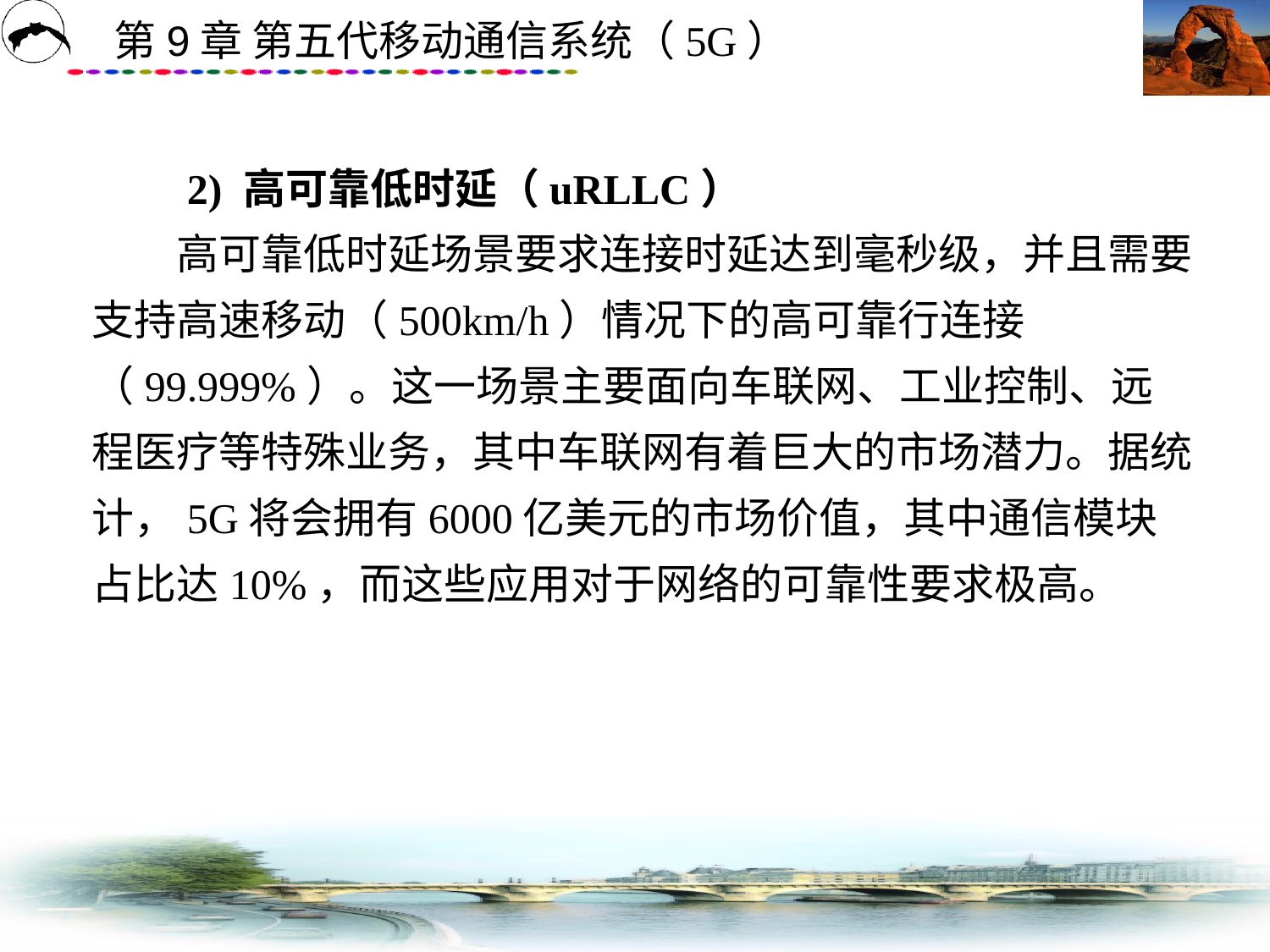

# 2) 高可靠低时延（uRLLC） 　　高可靠低时延场景要求连接时延达到毫秒级，并且需要支持高速移动（500km/h）情况下的高可靠行连接（99.999%）。这一场景主要面向车联网、工业控制、远程医疗等特殊业务，其中车联网有着巨大的市场潜力。据统计，5G将会拥有6000亿美元的市场价值，其中通信模块占比达10%，而这些应用对于网络的可靠性要求极高。